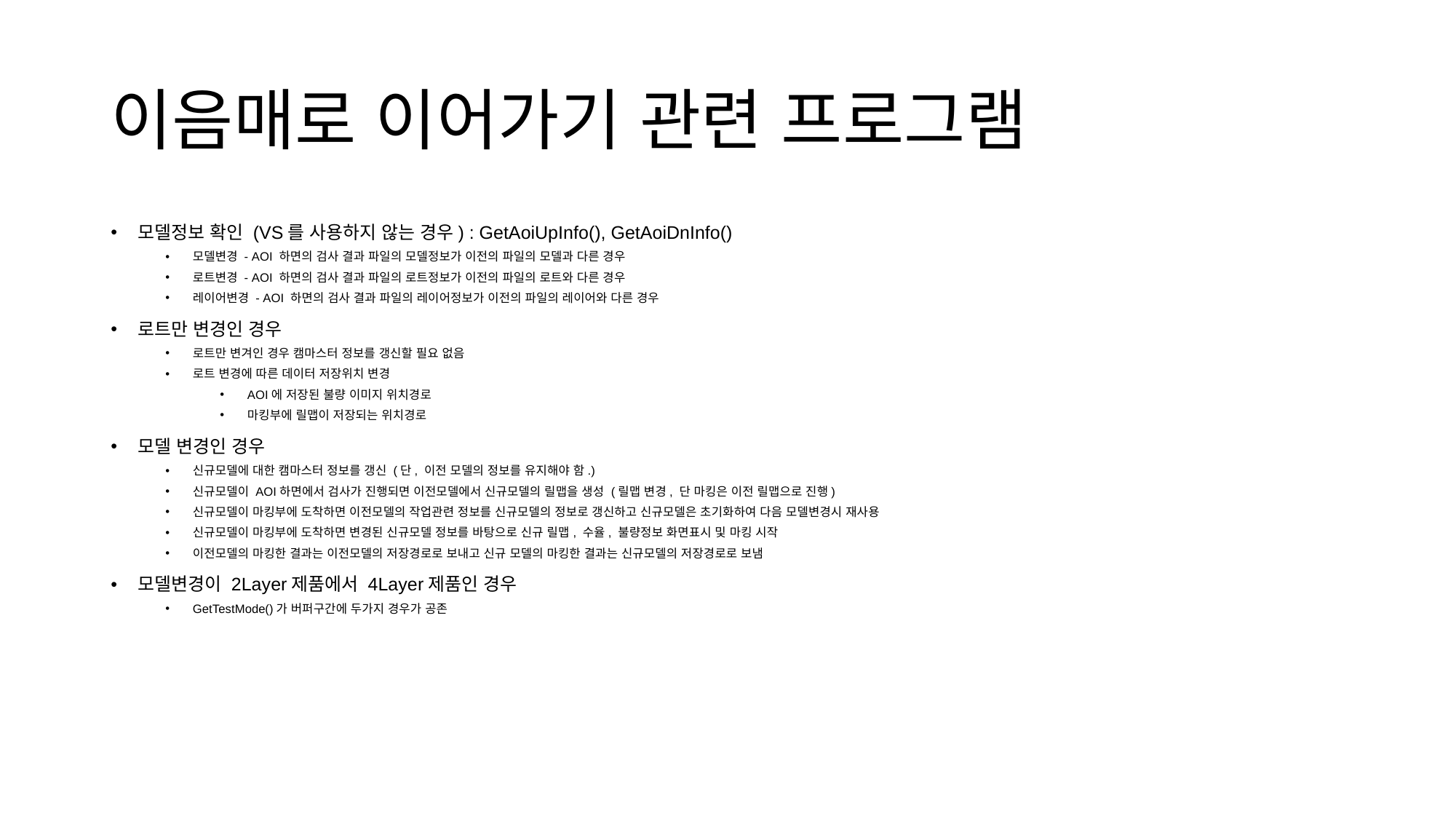

# 이음매로 이어가기 관련 프로그램
모델정보 확인 (VS를 사용하지 않는 경우) : GetAoiUpInfo(), GetAoiDnInfo()
모델변경 - AOI 하면의 검사 결과 파일의 모델정보가 이전의 파일의 모델과 다른 경우
로트변경 - AOI 하면의 검사 결과 파일의 로트정보가 이전의 파일의 로트와 다른 경우
레이어변경 - AOI 하면의 검사 결과 파일의 레이어정보가 이전의 파일의 레이어와 다른 경우
로트만 변경인 경우
로트만 변겨인 경우 캠마스터 정보를 갱신할 필요 없음
로트 변경에 따른 데이터 저장위치 변경
AOI에 저장된 불량 이미지 위치경로
마킹부에 릴맵이 저장되는 위치경로
모델 변경인 경우
신규모델에 대한 캠마스터 정보를 갱신 (단, 이전 모델의 정보를 유지해야 함.)
신규모델이 AOI하면에서 검사가 진행되면 이전모델에서 신규모델의 릴맵을 생성 (릴맵 변경, 단 마킹은 이전 릴맵으로 진행)
신규모델이 마킹부에 도착하면 이전모델의 작업관련 정보를 신규모델의 정보로 갱신하고 신규모델은 초기화하여 다음 모델변경시 재사용
신규모델이 마킹부에 도착하면 변경된 신규모델 정보를 바탕으로 신규 릴맵, 수율, 불량정보 화면표시 및 마킹 시작
이전모델의 마킹한 결과는 이전모델의 저장경로로 보내고 신규 모델의 마킹한 결과는 신규모델의 저장경로로 보냄
모델변경이 2Layer제품에서 4Layer제품인 경우
GetTestMode()가 버퍼구간에 두가지 경우가 공존